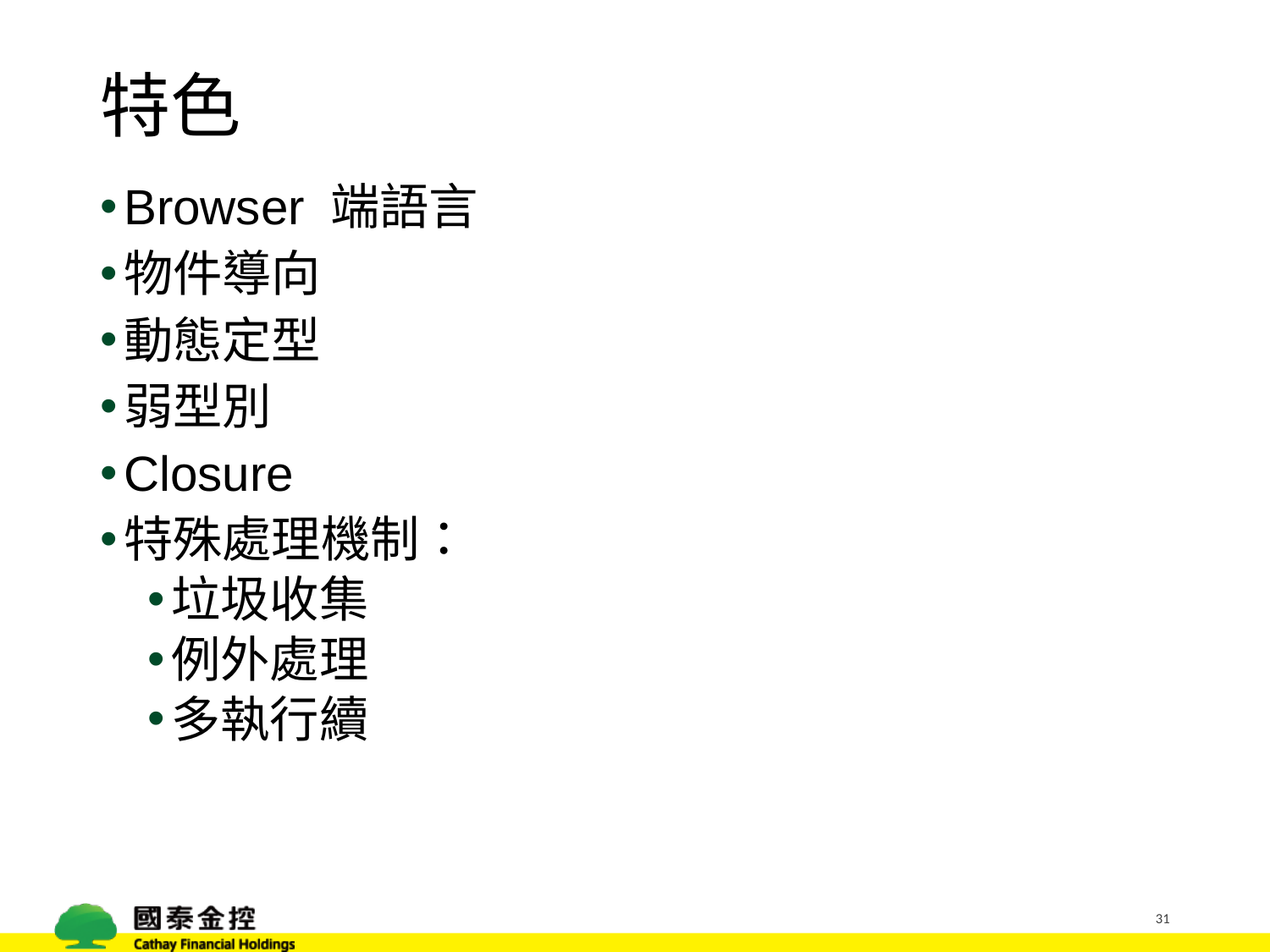

# 特色
Browser 端語言
物件導向
動態定型
弱型別
Closure
特殊處理機制：
垃圾收集
例外處理
多執行續